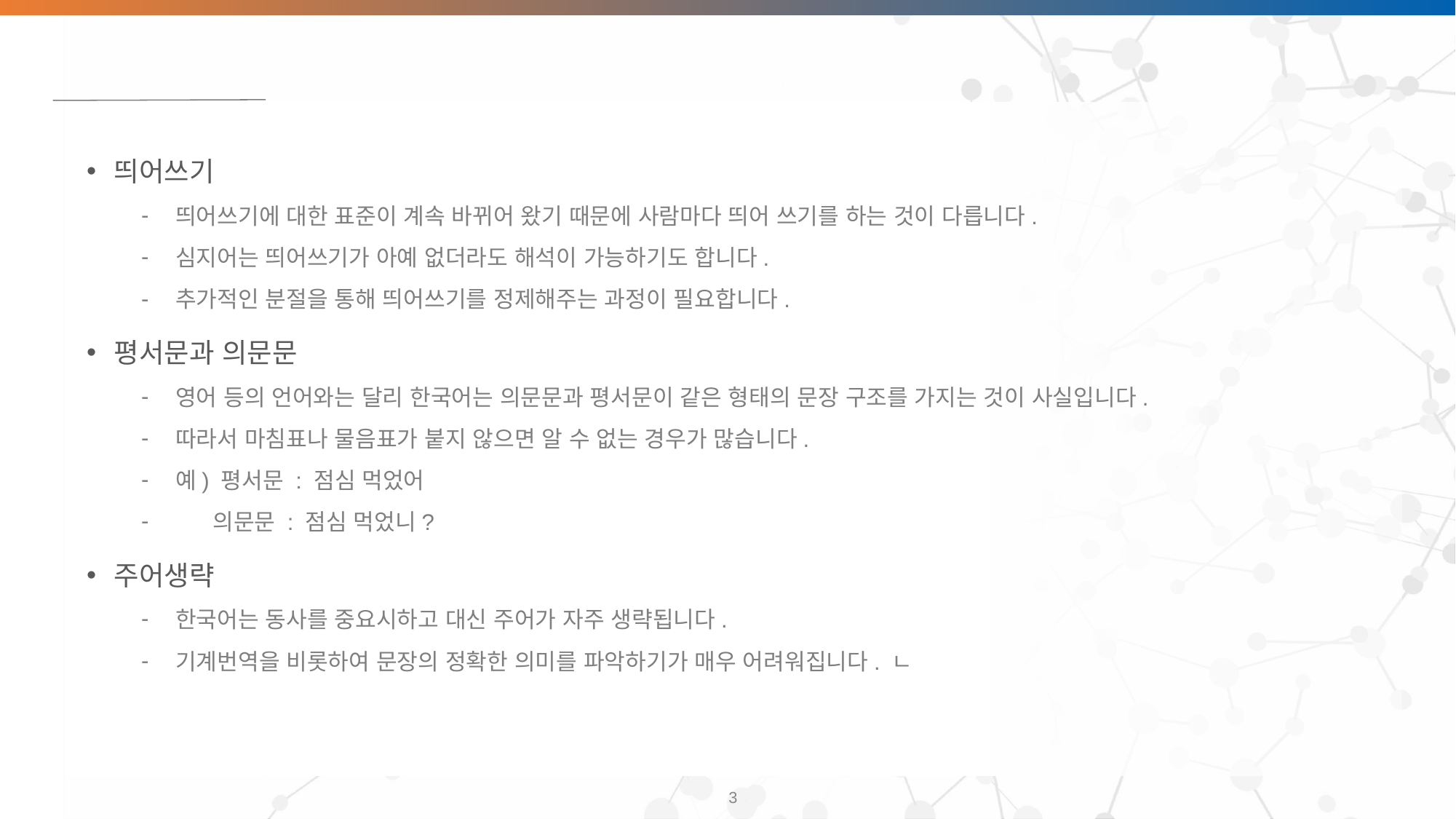

#

띄어쓰기
띄어쓰기에 대한 표준이 계속 바뀌어 왔기 때문에 사람마다 띄어 쓰기를 하는 것이 다릅니다.
심지어는 띄어쓰기가 아예 없더라도 해석이 가능하기도 합니다.
추가적인 분절을 통해 띄어쓰기를 정제해주는 과정이 필요합니다.
평서문과 의문문
영어 등의 언어와는 달리 한국어는 의문문과 평서문이 같은 형태의 문장 구조를 가지는 것이 사실입니다.
따라서 마침표나 물음표가 붙지 않으면 알 수 없는 경우가 많습니다.
예) 평서문 : 점심 먹었어
     의문문 : 점심 먹었니?
주어생략
한국어는 동사를 중요시하고 대신 주어가 자주 생략됩니다.
기계번역을 비롯하여 문장의 정확한 의미를 파악하기가 매우 어려워집니다. ㄴ
3